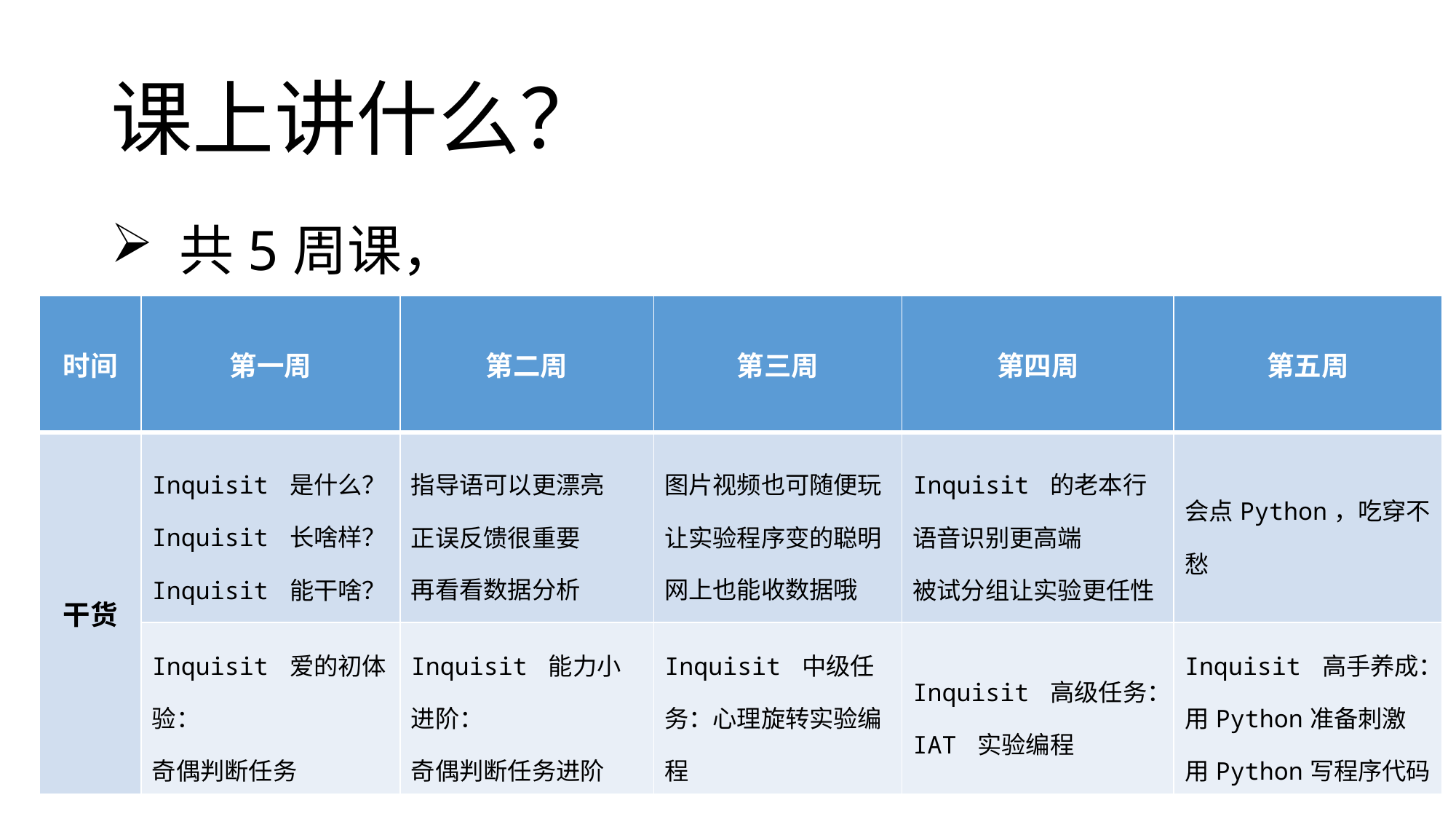

# 课上讲什么？
 共5周课，

| 时间 | 第一周 | 第二周 | 第三周 | 第四周 | 第五周 |
| --- | --- | --- | --- | --- | --- |
| 干货 | Inquisit 是什么？ Inquisit 长啥样？ Inquisit 能干啥？ | 指导语可以更漂亮 正误反馈很重要 再看看数据分析 | 图片视频也可随便玩 让实验程序变的聪明 网上也能收数据哦 | Inquisit 的老本行 语音识别更高端 被试分组让实验更任性 | 会点Python，吃穿不愁 |
|  | Inquisit 爱的初体验： 奇偶判断任务 | Inquisit 能力小进阶： 奇偶判断任务进阶 | Inquisit 中级任务：心理旋转实验编程 | Inquisit 高级任务： IAT 实验编程 | Inquisit 高手养成：用Python准备刺激 用Python写程序代码 |